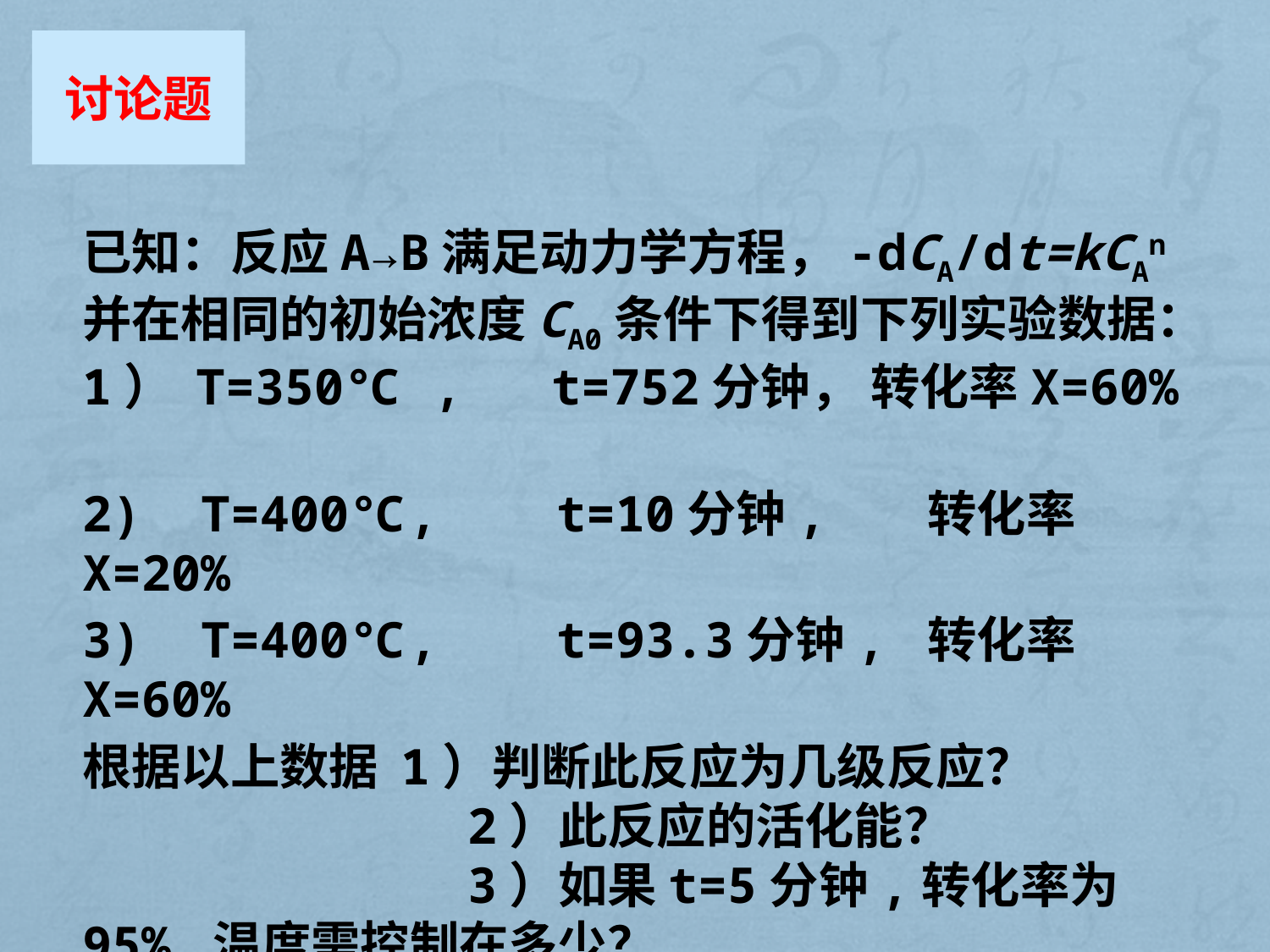

讨论题
已知：反应A→B满足动力学方程，-dCA/dt=kCAn并在相同的初始浓度CA0条件下得到下列实验数据：
1） T=350℃ ,   t=752分钟， 转化率X=60%
2)  T=400℃,    t=10分钟,   转化率X=20%
3)  T=400℃,    t=93.3分钟, 转化率X=60%
根据以上数据 1）判断此反应为几级反应？
             2）此反应的活化能？
             3）如果t=5分钟,转化率为95%,温度需控制在多少？